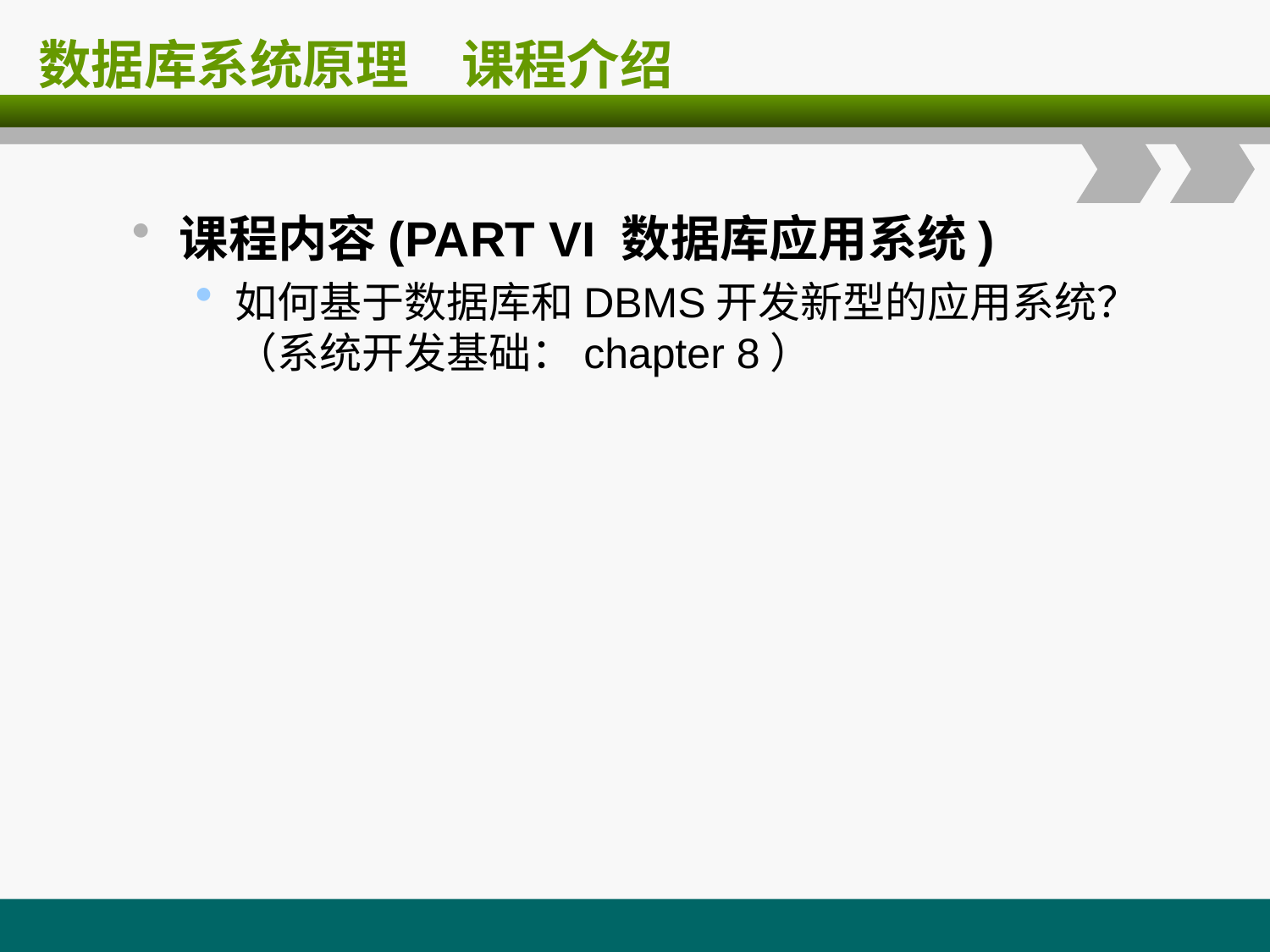

# 数据库系统原理　课程介绍
课程内容(PART VI 数据库应用系统)
如何基于数据库和DBMS开发新型的应用系统？（系统开发基础：chapter 8）